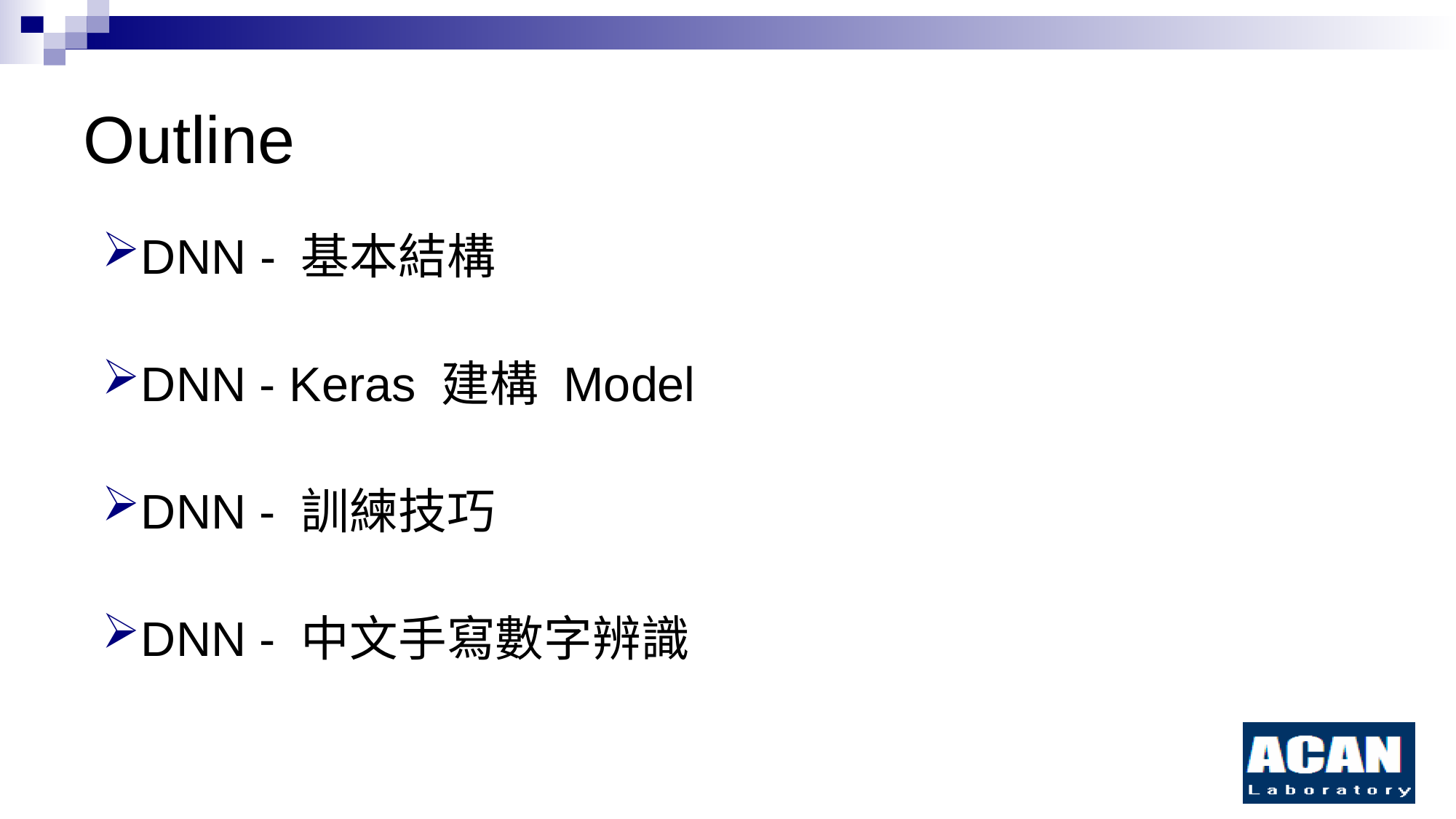

# Outline
DNN - 基本結構

DNN - Keras 建構 Model

DNN - 訓練技巧

DNN - 中文手寫數字辨識